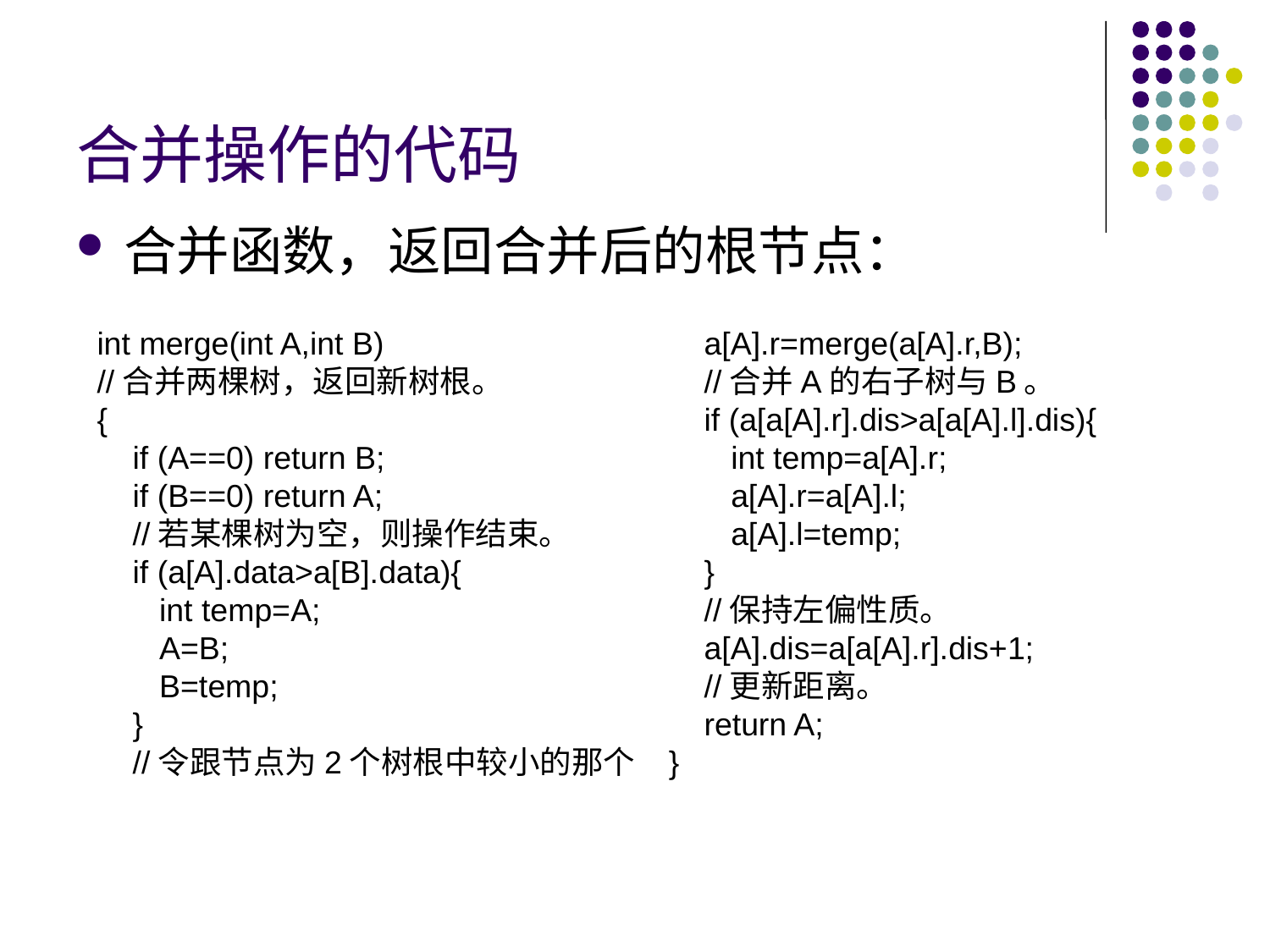

# 合并操作的代码
合并函数，返回合并后的根节点：

int merge(int A,int B)
//合并两棵树，返回新树根。
{
    if (A==0) return B;
    if (B==0) return A;
    //若某棵树为空，则操作结束。
    if (a[A].data>a[B].data){
       int temp=A;
       A=B;
       B=temp;
    }
    //令跟节点为2个树根中较小的那个
    a[A].r=merge(a[A].r,B);
    //合并A的右子树与B。
    if (a[a[A].r].dis>a[a[A].l].dis){
       int temp=a[A].r;
       a[A].r=a[A].l;
       a[A].l=temp;
    }
    //保持左偏性质。
    a[A].dis=a[a[A].r].dis+1;
    //更新距离。
    return A;
}